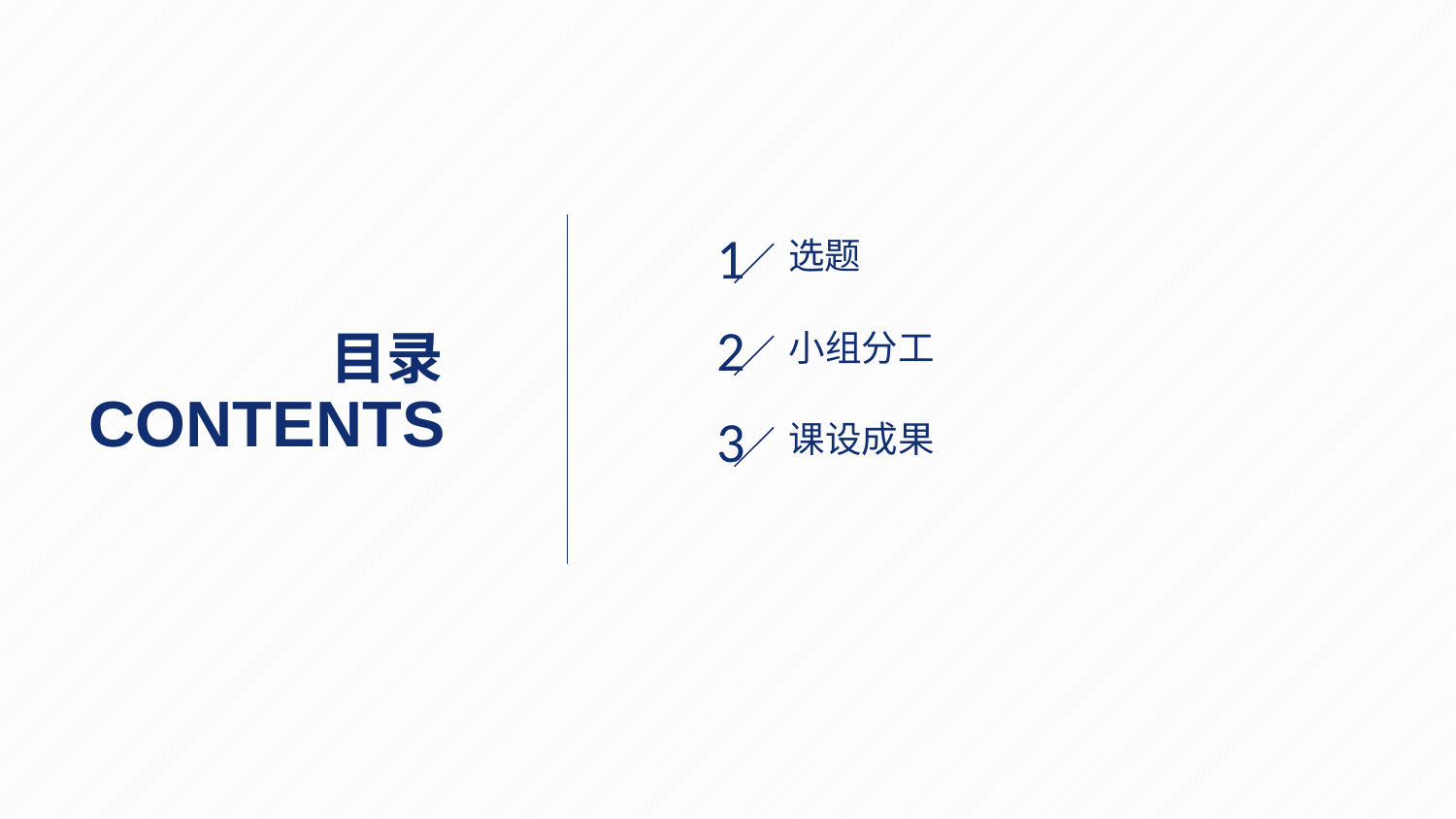

1
选题
2
目录
小组分工
CONTENTS
3
课设成果